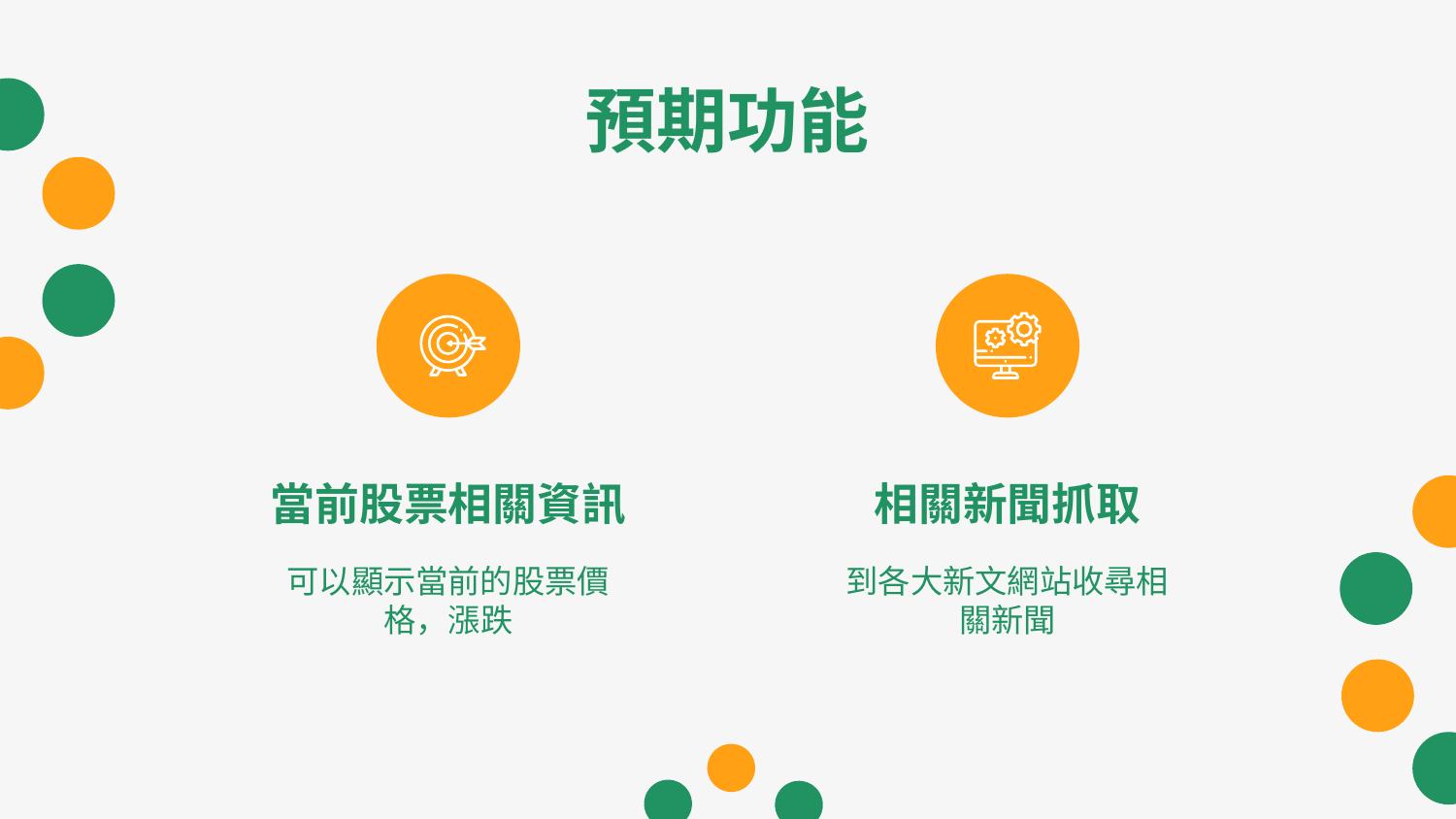

# 預期功能

當前股票相關資訊
相關新聞抓取
可以顯示當前的股票價格，漲跌
到各大新文網站收尋相關新聞